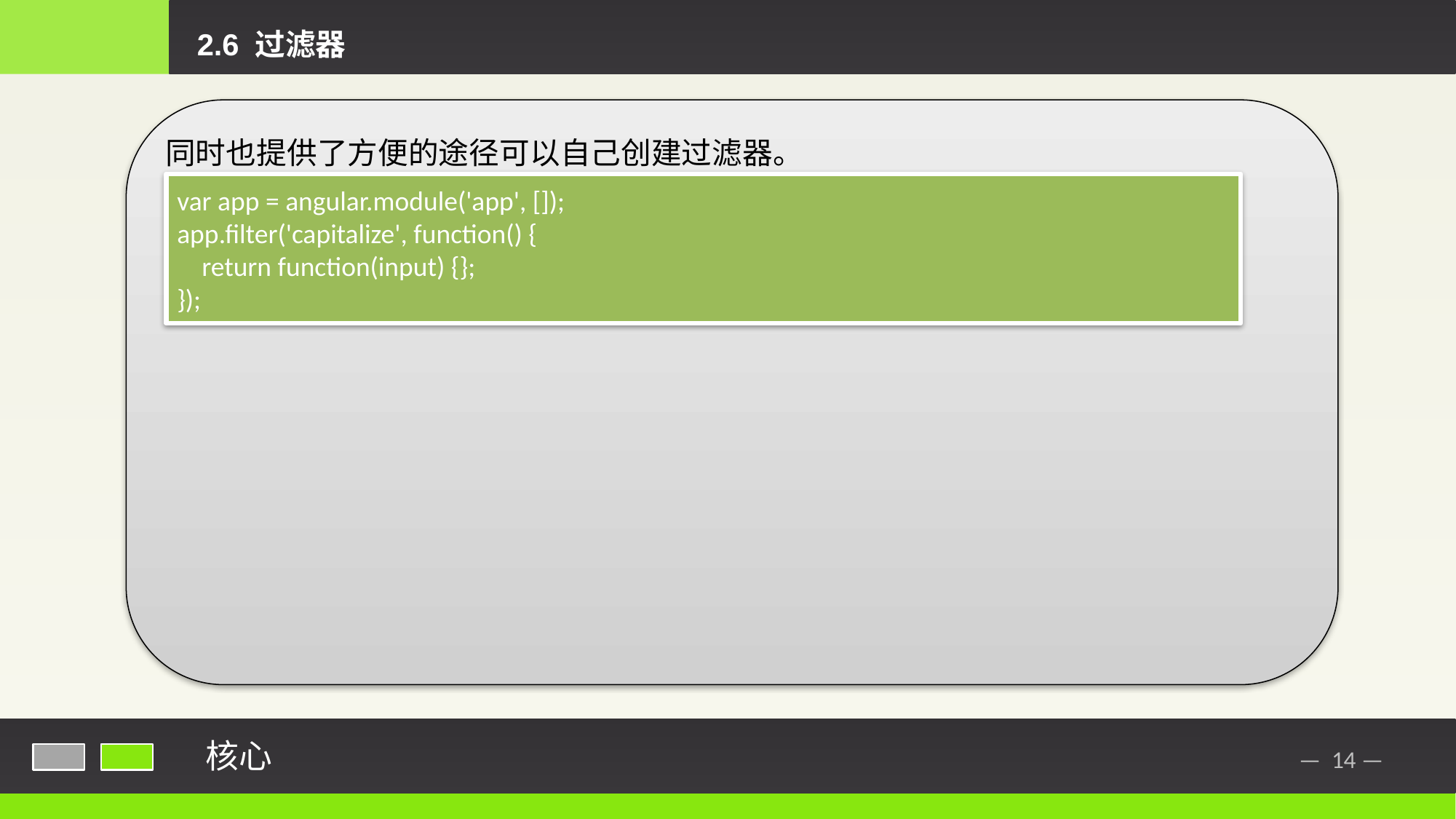

2.6 过滤器
同时也提供了方便的途径可以自己创建过滤器。

var app = angular.module('app', []);
app.filter('capitalize', function() {
    return function(input) {};
});